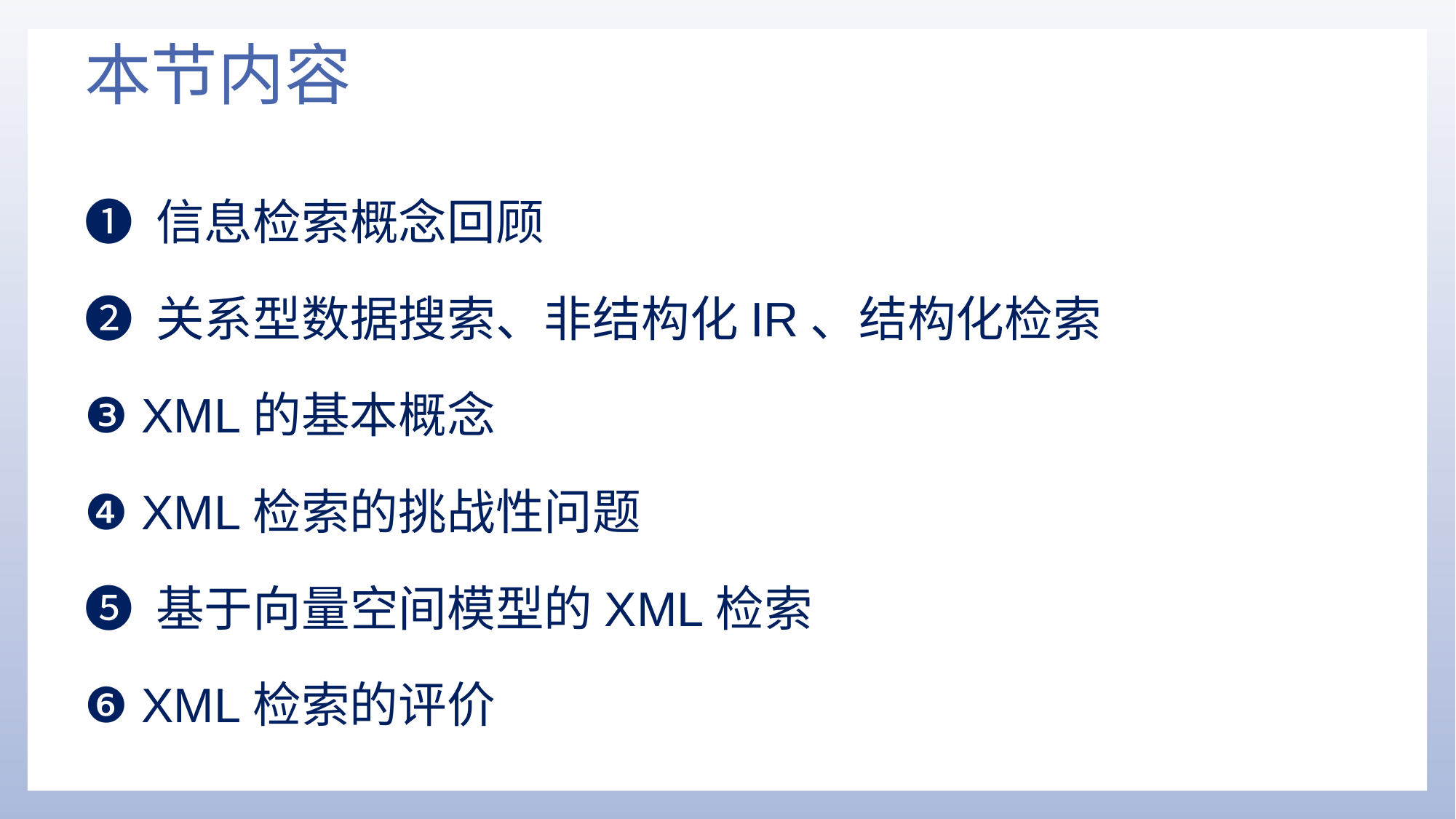

# 本节内容
❶ 信息检索概念回顾
❷ 关系型数据搜索、非结构化IR、结构化检索
❸ XML的基本概念
❹ XML检索的挑战性问题
❺ 基于向量空间模型的XML检索
❻ XML检索的评价